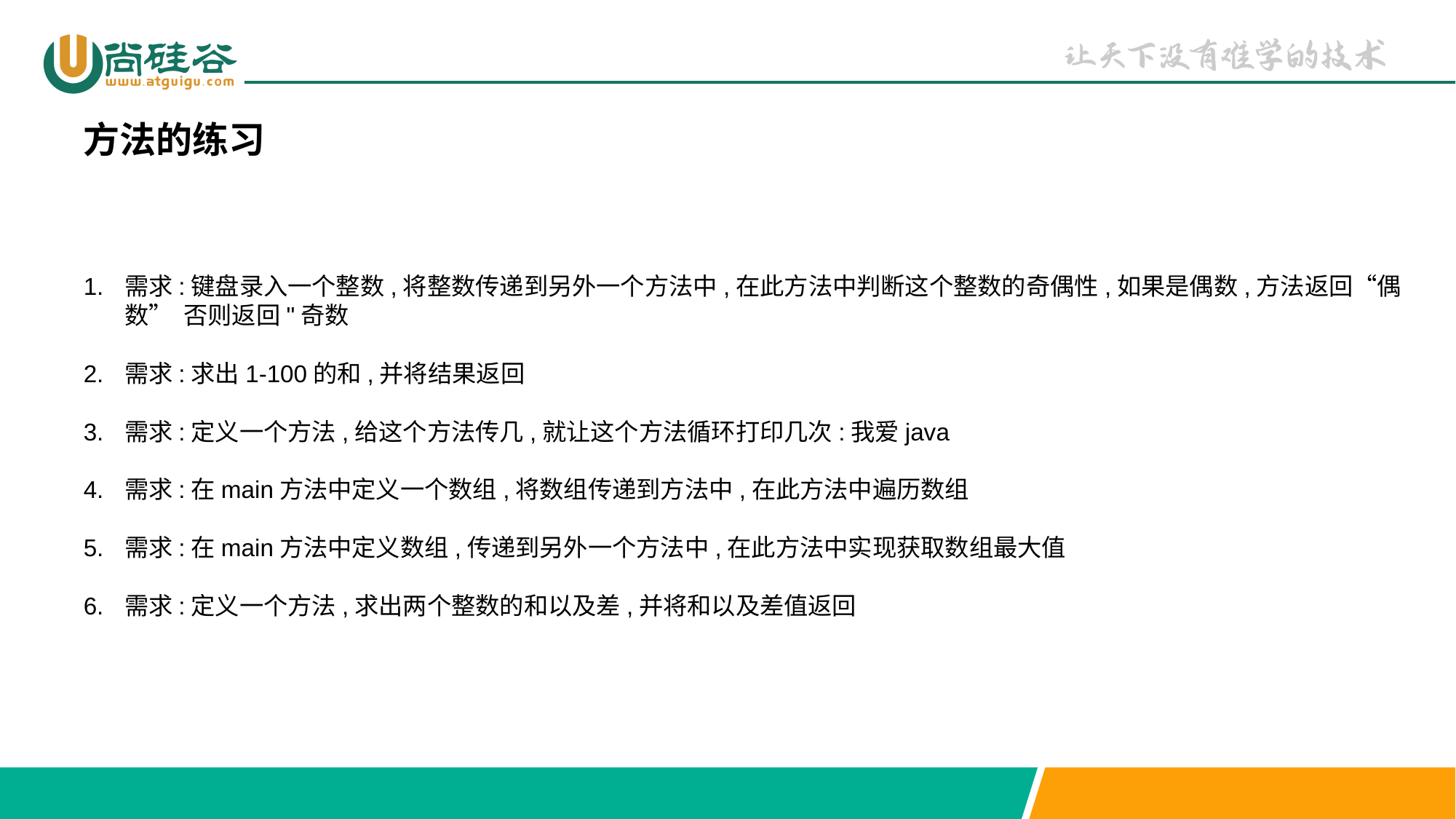

方法的练习

需求:键盘录入一个整数,将整数传递到另外一个方法中,在此方法中判断这个整数的奇偶性,如果是偶数,方法返回“偶数”  否则返回"奇数

需求:求出1-100的和,并将结果返回

需求:定义一个方法,给这个方法传几,就让这个方法循环打印几次:我爱java

需求:在main方法中定义一个数组,将数组传递到方法中,在此方法中遍历数组

需求:在main方法中定义数组,传递到另外一个方法中,在此方法中实现获取数组最大值

需求:定义一个方法,求出两个整数的和以及差,并将和以及差值返回